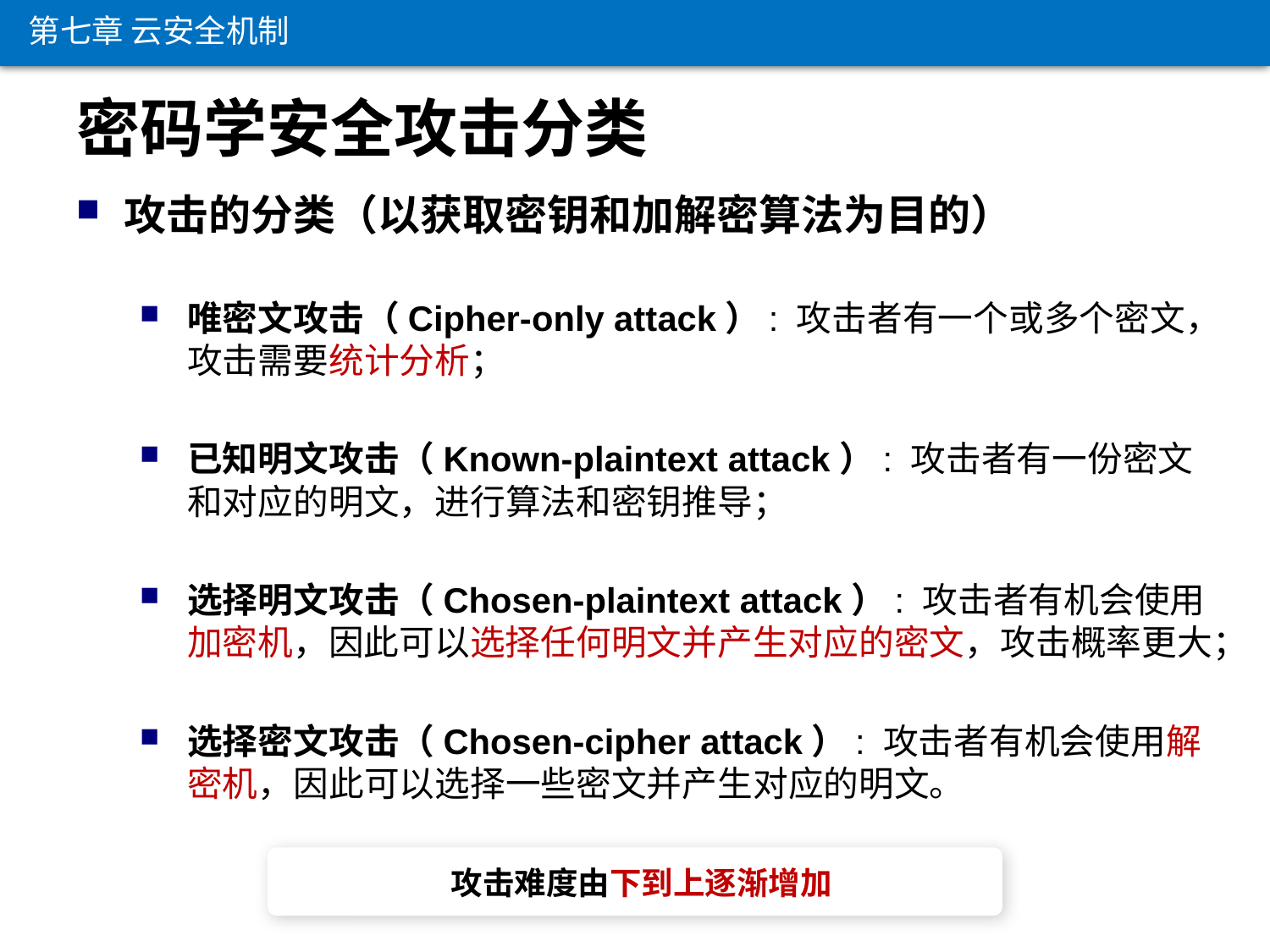

第七章 云安全机制
# 密码学安全攻击分类
攻击的分类（以获取密钥和加解密算法为目的）

唯密文攻击（Cipher-only attack）: 攻击者有一个或多个密文，攻击需要统计分析；

已知明文攻击（Known-plaintext attack）: 攻击者有一份密文和对应的明文，进行算法和密钥推导；

选择明文攻击（Chosen-plaintext attack）: 攻击者有机会使用加密机，因此可以选择任何明文并产生对应的密文，攻击概率更大；

选择密文攻击（Chosen-cipher attack）: 攻击者有机会使用解密机，因此可以选择一些密文并产生对应的明文。

攻击难度由下到上逐渐增加
29